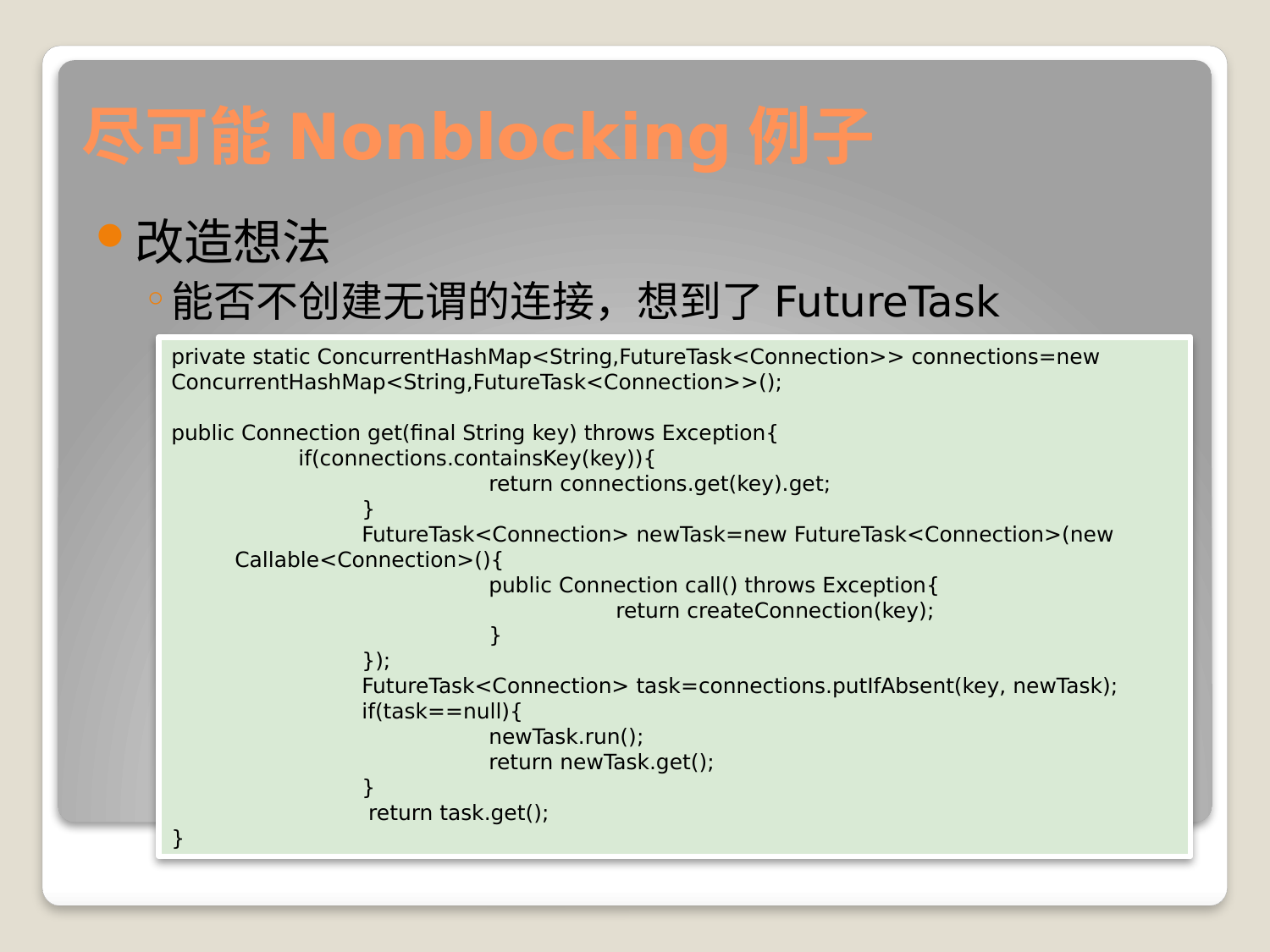

# 尽可能Nonblocking例子
改造想法
能否不创建无谓的连接，想到了FutureTask
private static ConcurrentHashMap<String,FutureTask<Connection>> connections=new ConcurrentHashMap<String,FutureTask<Connection>>();

public Connection get(final String key) throws Exception{
	if(connections.containsKey(key)){
		return connections.get(key).get;
	}
	FutureTask<Connection> newTask=new FutureTask<Connection>(new Callable<Connection>(){
		public Connection call() throws Exception{
			return createConnection(key);
		}
	});
	FutureTask<Connection> task=connections.putIfAbsent(key, newTask);
	if(task==null){
		newTask.run();
		return newTask.get();
	}
	 return task.get();
}